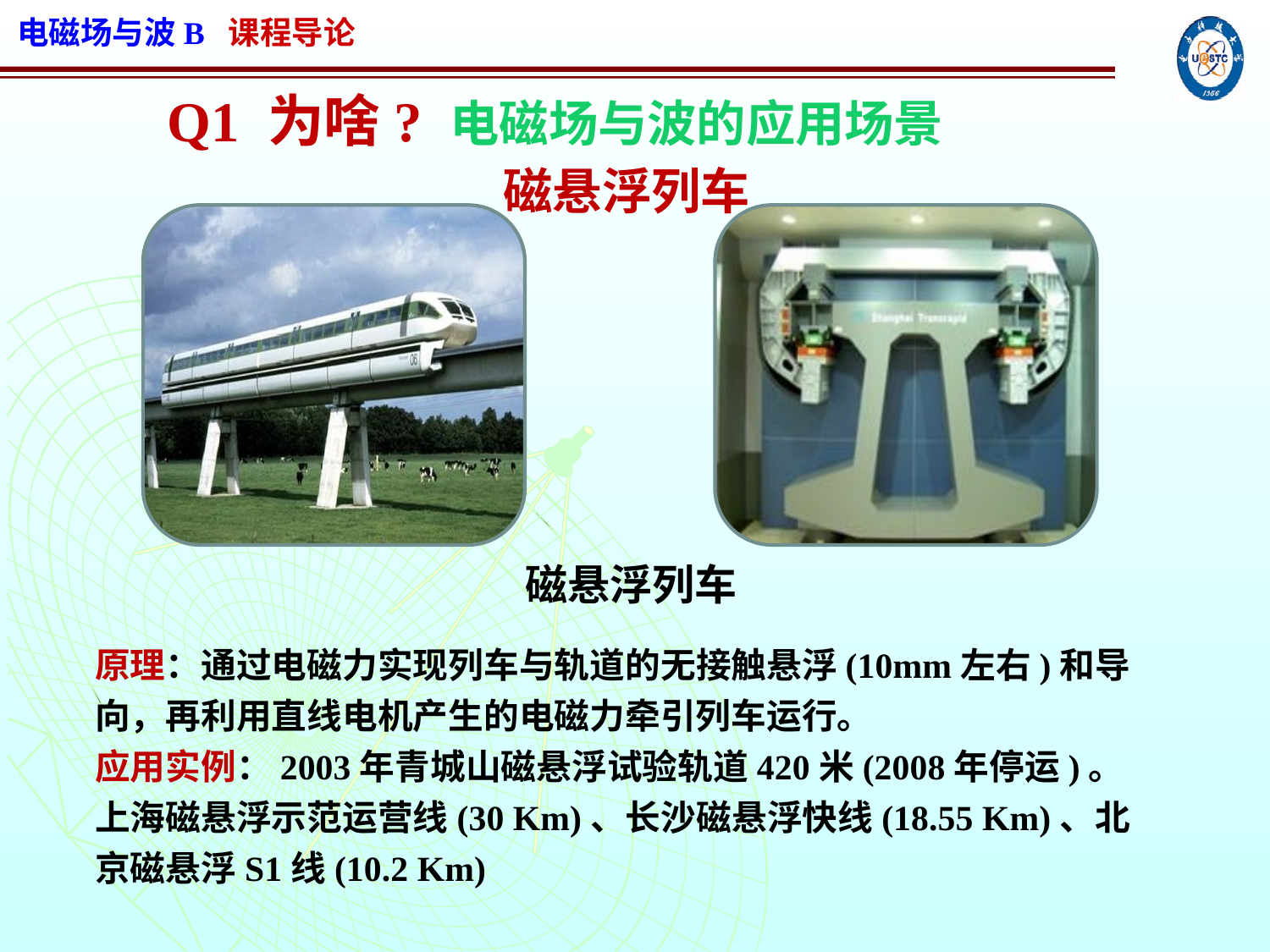

Q1 为啥? 电磁场与波的应用场景
磁悬浮列车

磁悬浮列车
原理：通过电磁力实现列车与轨道的无接触悬浮(10mm左右)和导向，再利用直线电机产生的电磁力牵引列车运行。
应用实例：2003年青城山磁悬浮试验轨道420米(2008年停运)。上海磁悬浮示范运营线(30 Km)、长沙磁悬浮快线(18.55 Km)、北京磁悬浮S1线(10.2 Km)